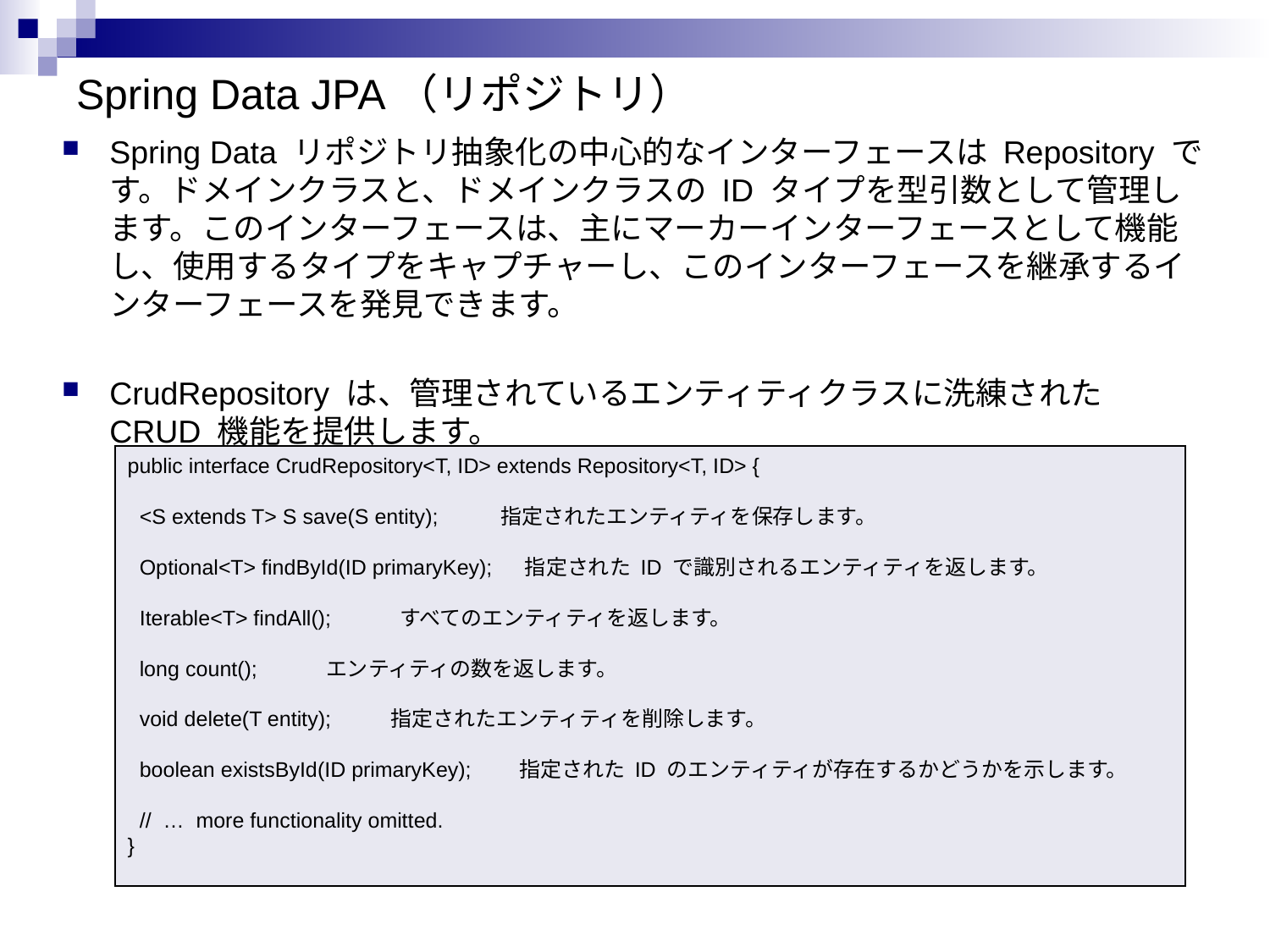

# Spring Data JPA（リポジトリ）
Spring Data リポジトリ抽象化の中心的なインターフェースは Repository です。ドメインクラスと、ドメインクラスの ID タイプを型引数として管理します。このインターフェースは、主にマーカーインターフェースとして機能し、使用するタイプをキャプチャーし、このインターフェースを継承するインターフェースを発見できます。

CrudRepository は、管理されているエンティティクラスに洗練された CRUD 機能を提供します。
public interface CrudRepository<T, ID> extends Repository<T, ID> {

  <S extends T> S save(S entity);      　指定されたエンティティを保存します。

  Optional<T> findById(ID primaryKey); 　指定された ID で識別されるエンティティを返します。

  Iterable<T> findAll();　　　すべてのエンティティを返します。

  long count();　　　エンティティの数を返します。

  void delete(T entity);  　　指定されたエンティティを削除します。

  boolean existsById(ID primaryKey);　　指定された ID のエンティティが存在するかどうかを示します。

  //  …  more functionality omitted.
}